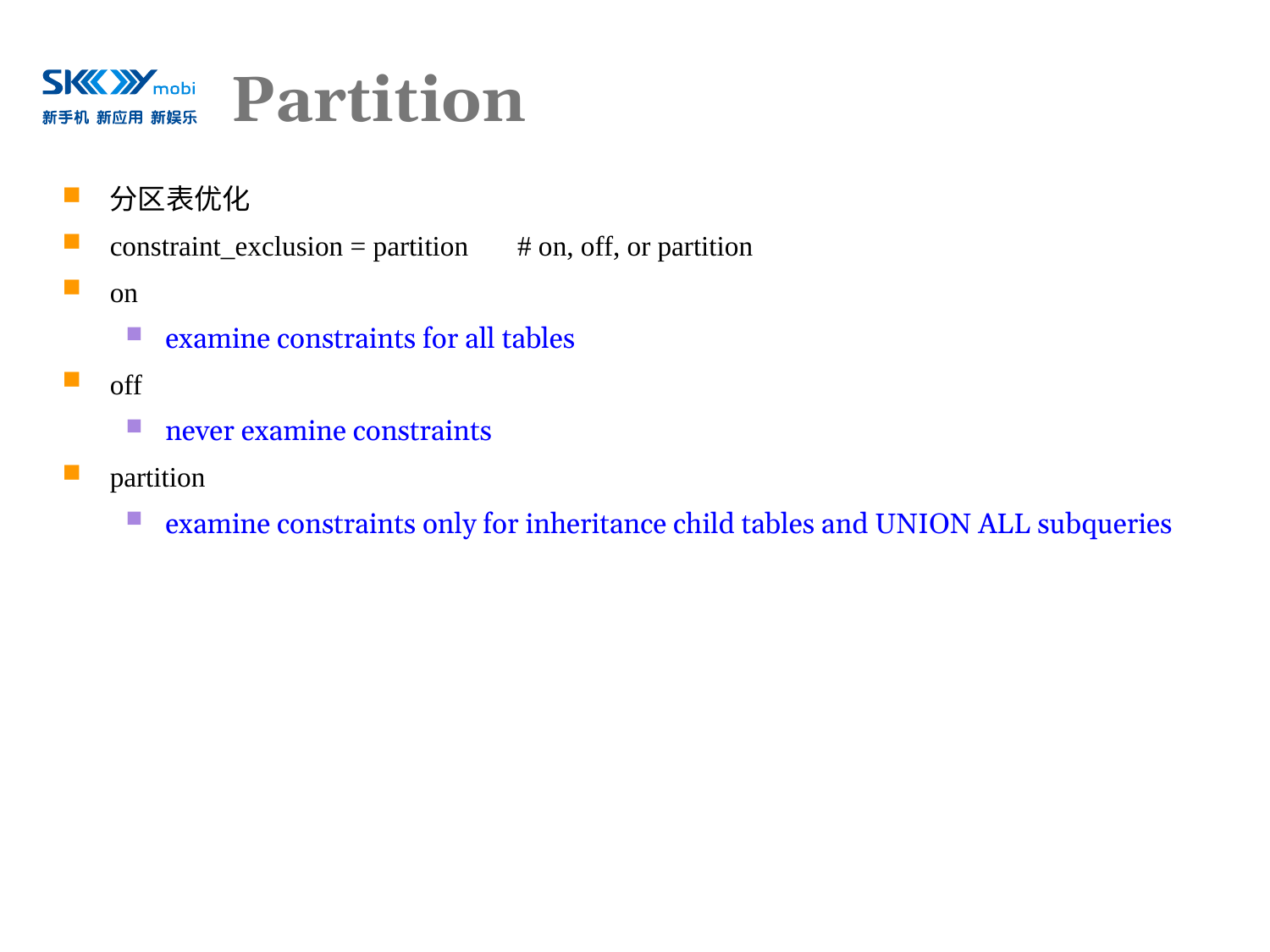

# Partition
分区表优化
constraint_exclusion = partition       # on, off, or partition
on
examine constraints for all tables
off
never examine constraints
partition
examine constraints only for inheritance child tables and UNION ALL subqueries